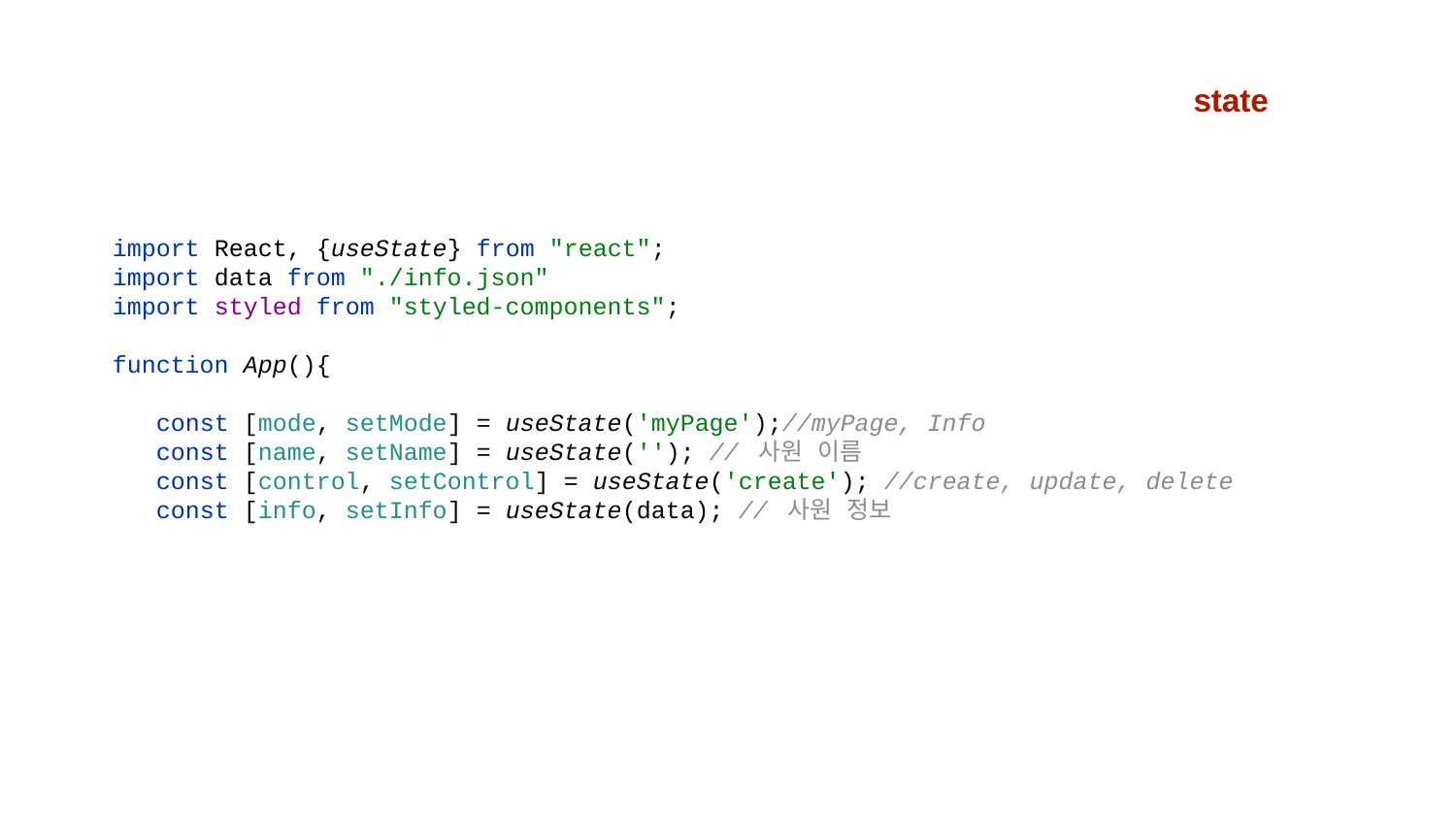

state
import React, {useState} from "react";
import data from "./info.json"
import styled from "styled-components";

function App(){

   const [mode, setMode] = useState('myPage');//myPage, Info
   const [name, setName] = useState(''); // 사원 이름
   const [control, setControl] = useState('create'); //create, update, delete
   const [info, setInfo] = useState(data); // 사원 정보